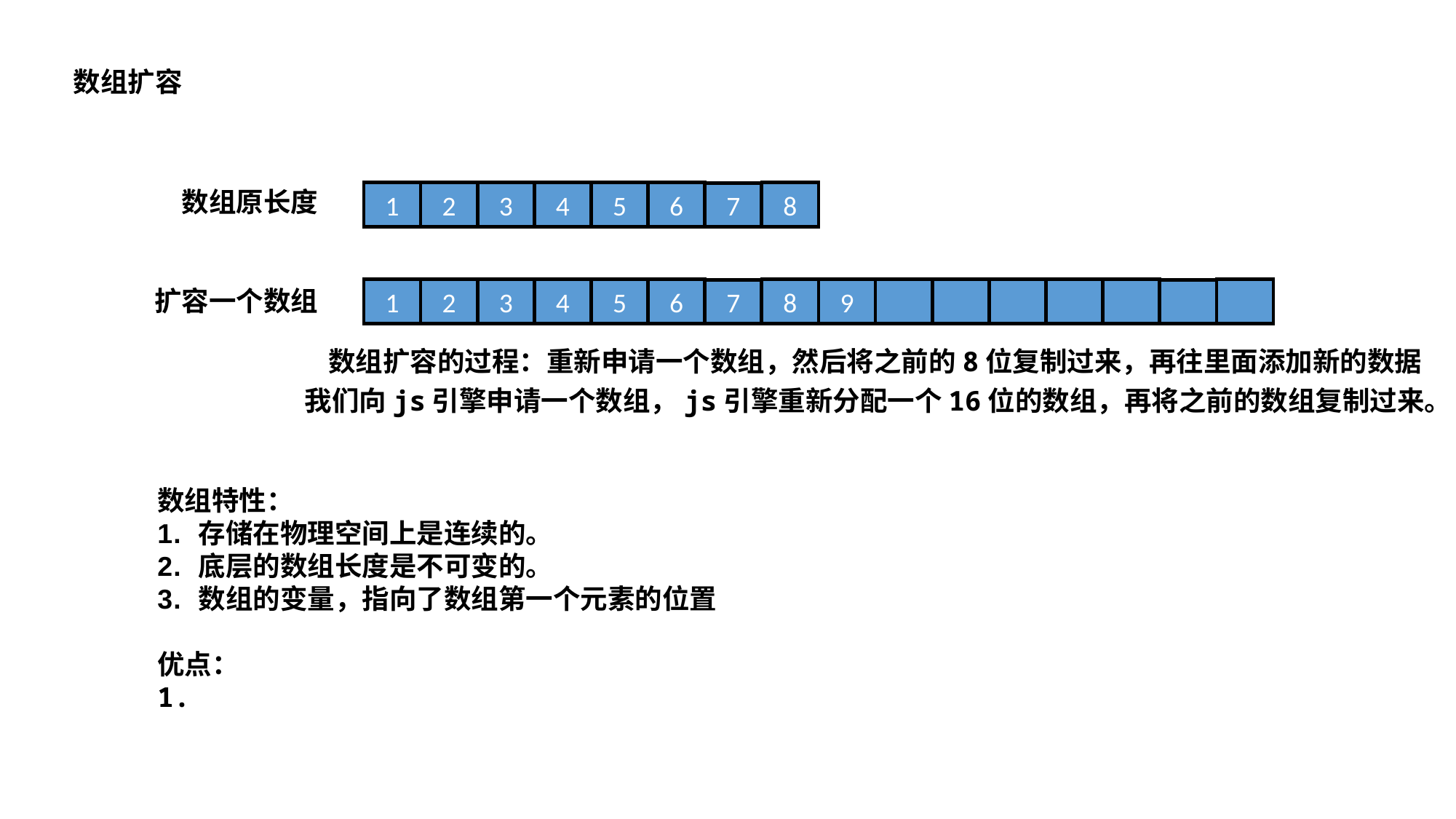

数组扩容
数组原长度
1
2
3
4
5
6
8
7
扩容一个数组
1
2
3
4
5
6
8
9

7

数组扩容的过程：重新申请一个数组，然后将之前的8位复制过来，再往里面添加新的数据
我们向js引擎申请一个数组，js引擎重新分配一个16位的数组，再将之前的数组复制过来。
数组特性：
存储在物理空间上是连续的。
底层的数组长度是不可变的。
数组的变量，指向了数组第一个元素的位置

优点：
1.